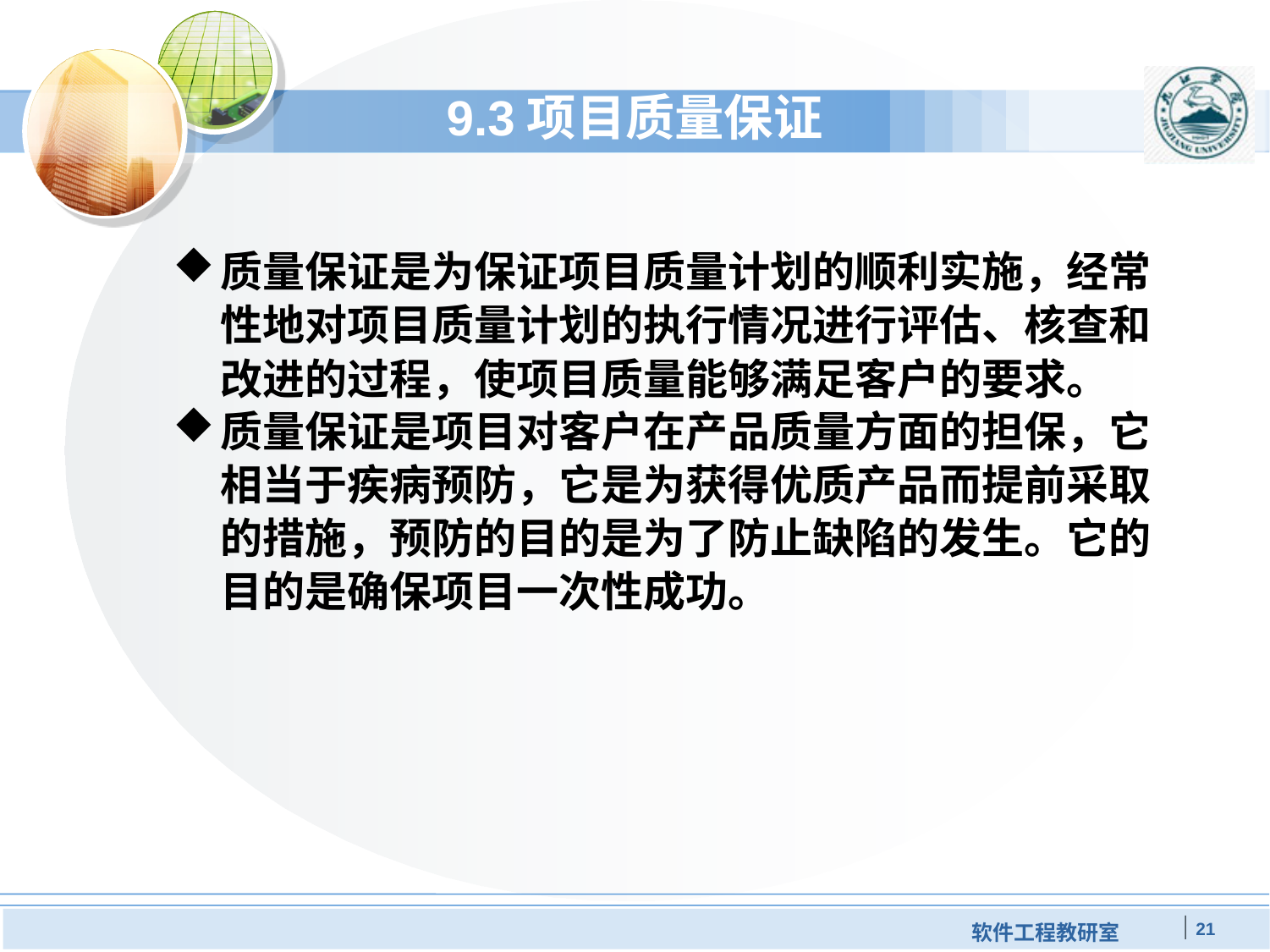

# 9.3项目质量保证
质量保证是为保证项目质量计划的顺利实施，经常性地对项目质量计划的执行情况进行评估、核查和改进的过程，使项目质量能够满足客户的要求。
质量保证是项目对客户在产品质量方面的担保，它相当于疾病预防，它是为获得优质产品而提前采取的措施，预防的目的是为了防止缺陷的发生。它的目的是确保项目一次性成功。